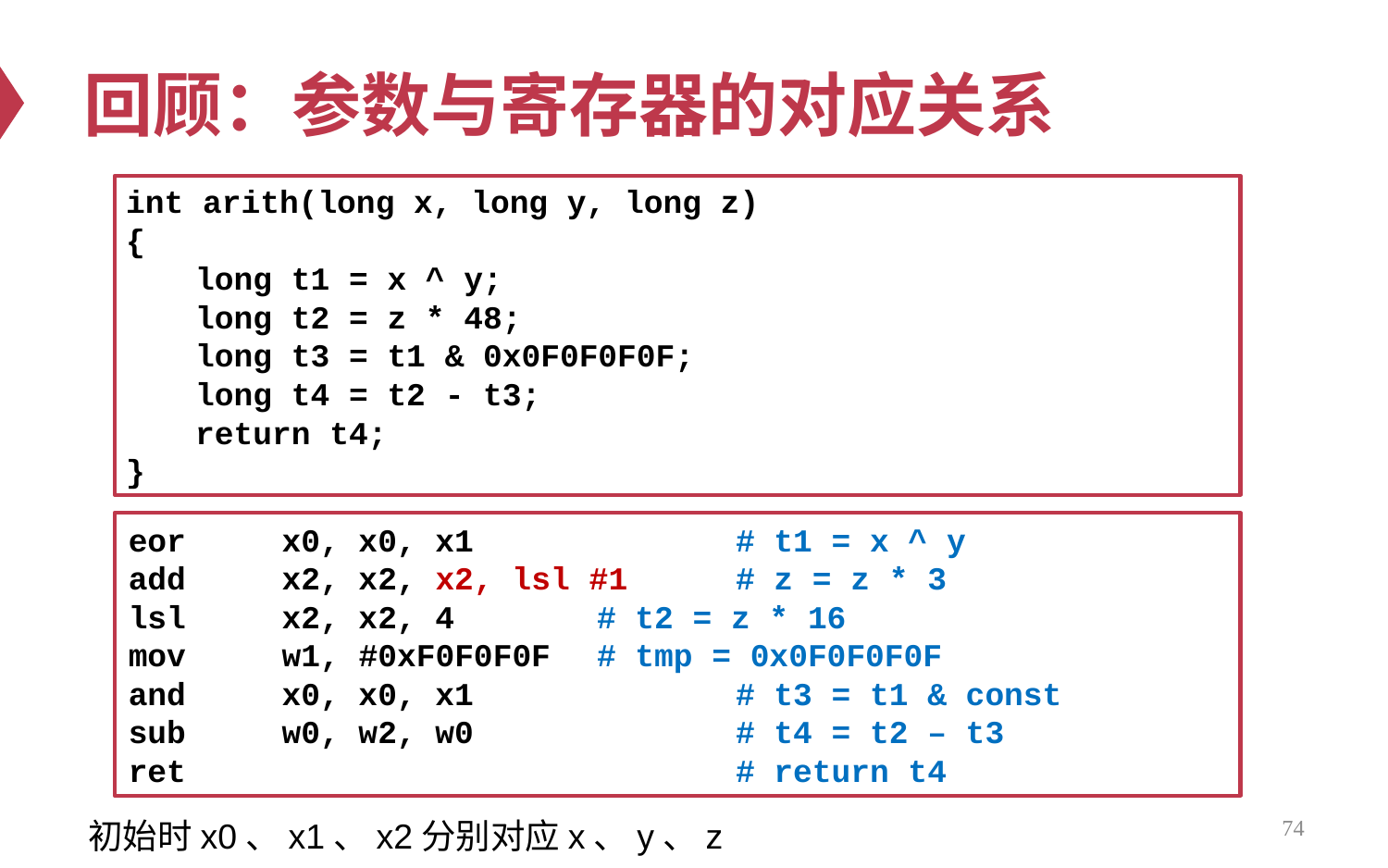

# 回顾：参数与寄存器的对应关系
int arith(long x, long y, long z)
{
  	long t1 = x ^ y;
 	long t2 = z * 48;
 	long t3 = t1 & 0x0F0F0F0F;
 	long t4 = t2 - t3;
  	return t4;
}
eor     x0, x0, x1		# t1 = x ^ y
add     x2, x2, x2, lsl #1 	# z = z * 3
lsl     x2, x2, 4		# t2 = z * 16
mov     w1, #0xF0F0F0F	# tmp = 0x0F0F0F0F
and     x0, x0, x1		# t3 = t1 & const
sub     w0, w2, w0		# t4 = t2 – t3
ret 				# return t4
74
初始时x0、x1、x2分别对应x、y、z